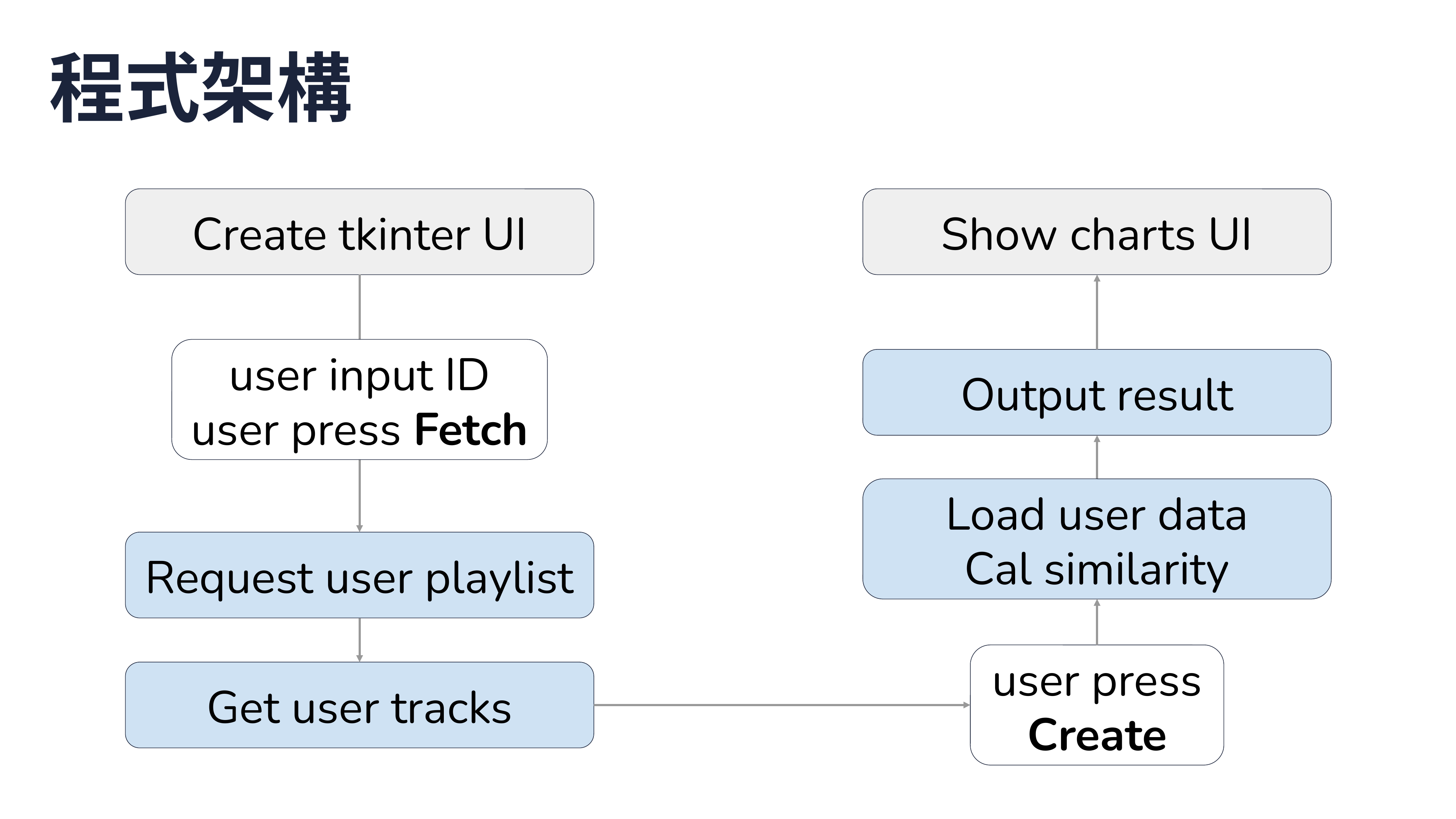

程式架構
Create tkinter UI
Show charts UI
user input ID
user press Fetch
Output result
Load user data
Cal similarity
Request user playlist
user press Create
Get user tracks